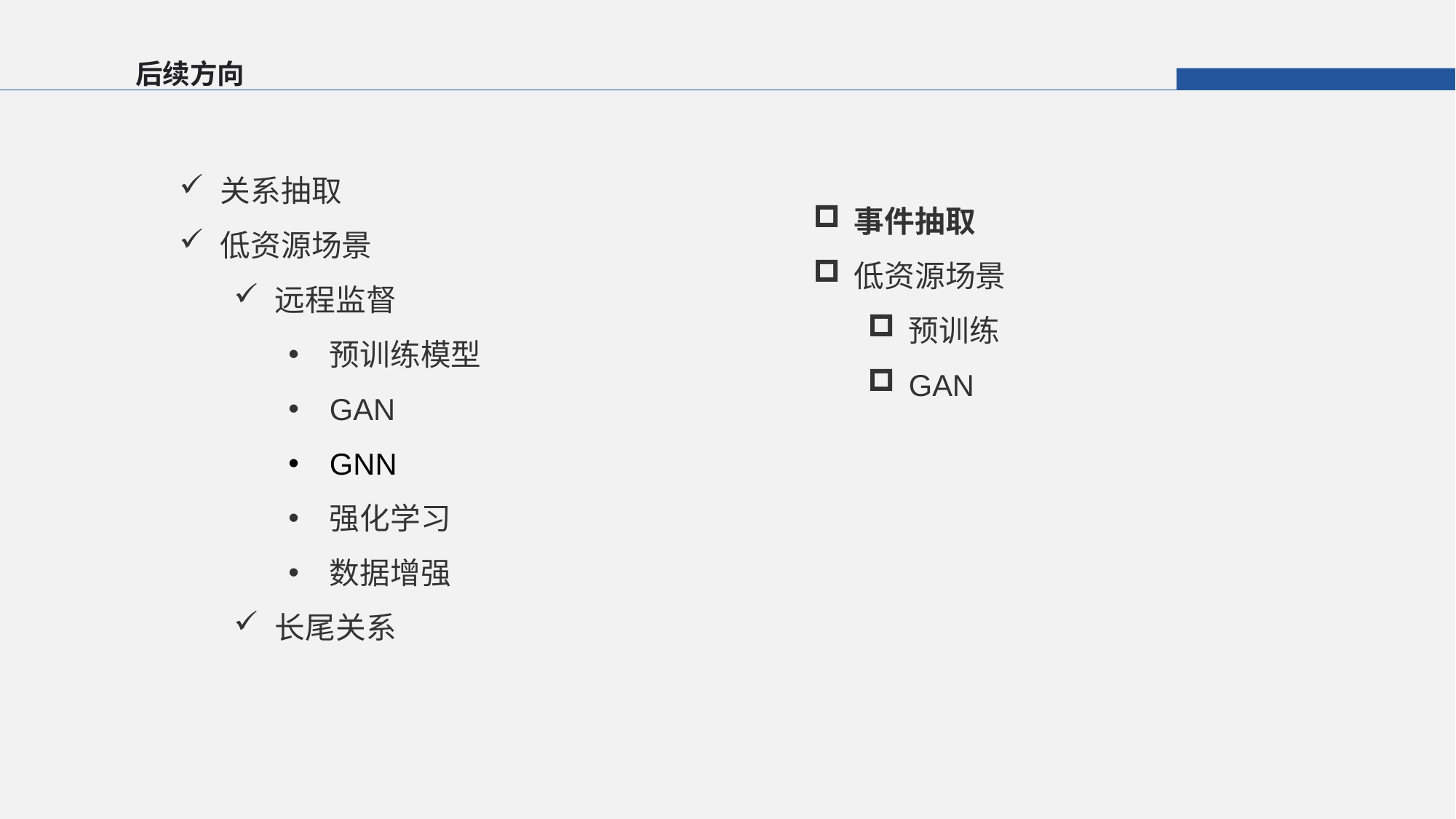

后续方向
关系抽取
低资源场景
远程监督
预训练模型
GAN
GNN
强化学习
数据增强
长尾关系

事件抽取
低资源场景
预训练
GAN